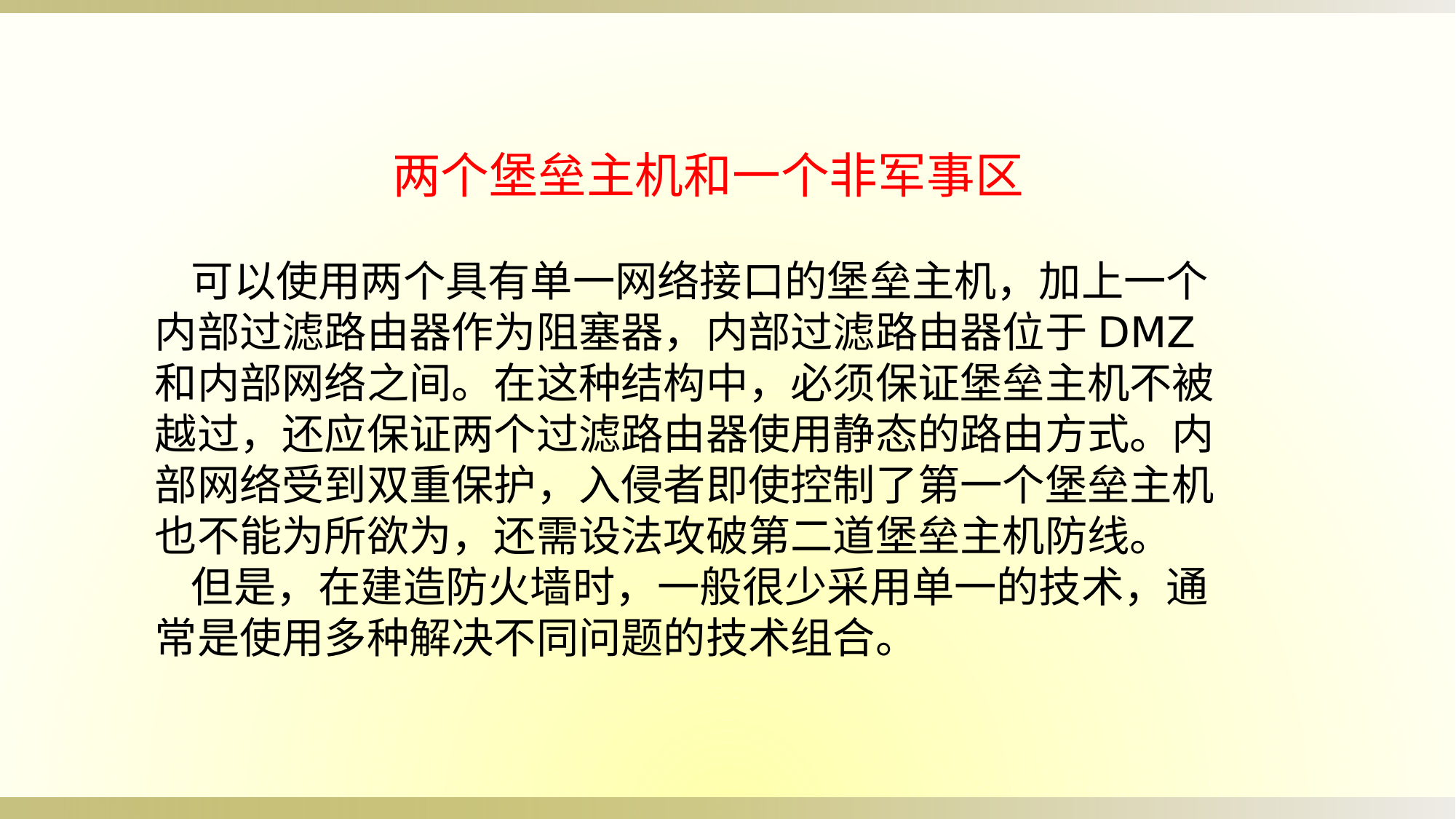

两个堡垒主机和一个非军事区

可以使用两个具有单一网络接口的堡垒主机，加上一个内部过滤路由器作为阻塞器，内部过滤路由器位于DMZ和内部网络之间。在这种结构中，必须保证堡垒主机不被越过，还应保证两个过滤路由器使用静态的路由方式。内部网络受到双重保护，入侵者即使控制了第一个堡垒主机也不能为所欲为，还需设法攻破第二道堡垒主机防线。
但是，在建造防火墙时，一般很少采用单一的技术，通常是使用多种解决不同问题的技术组合。